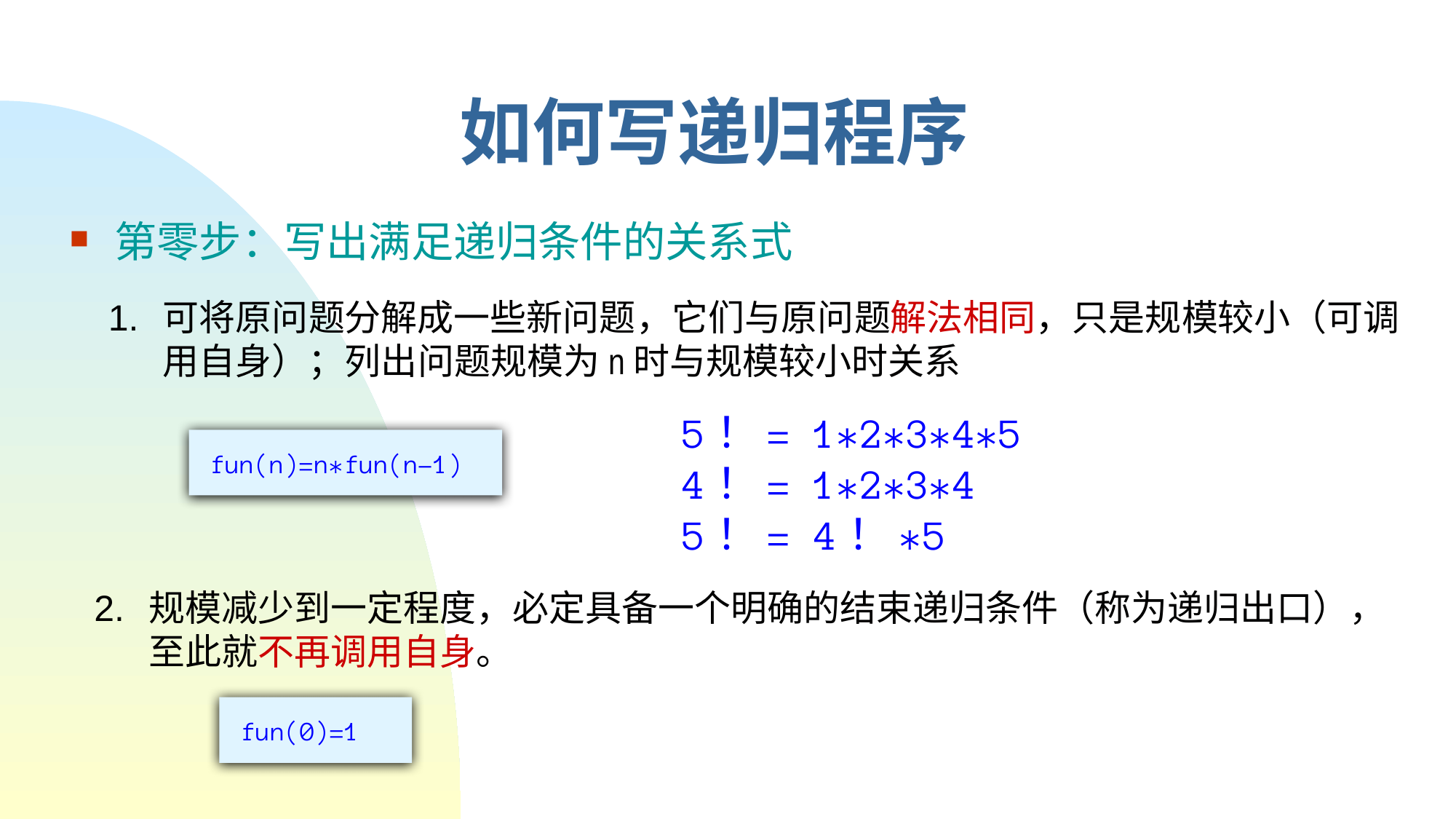

# 如何写递归程序
第零步：写出满足递归条件的关系式
可将原问题分解成一些新问题，它们与原问题解法相同，只是规模较小（可调用自身）；列出问题规模为n时与规模较小时关系
5！= 1*2*3*4*5
4！= 1*2*3*4
5！= 4！*5
fun(n)=n*fun(n-1)
规模减少到一定程度，必定具备一个明确的结束递归条件（称为递归出口），至此就不再调用自身。
fun(0)=1